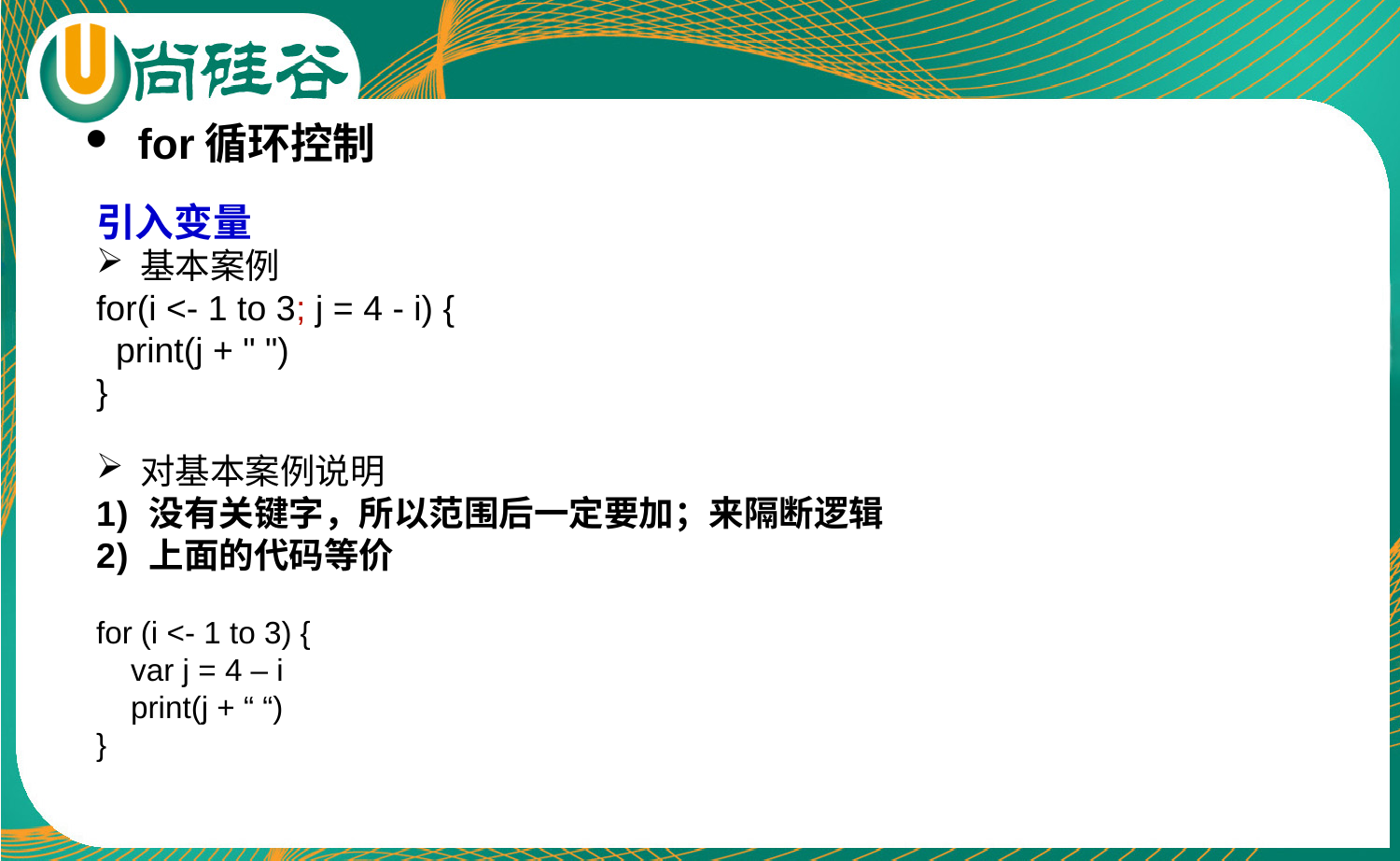

for循环控制

引入变量
基本案例
for(i <- 1 to 3; j = 4 - i) {
  print(j + " ")
}

对基本案例说明
没有关键字，所以范围后一定要加；来隔断逻辑
上面的代码等价

for (i <- 1 to 3) {
    var j = 4 – i
    print(j + “ “)
}